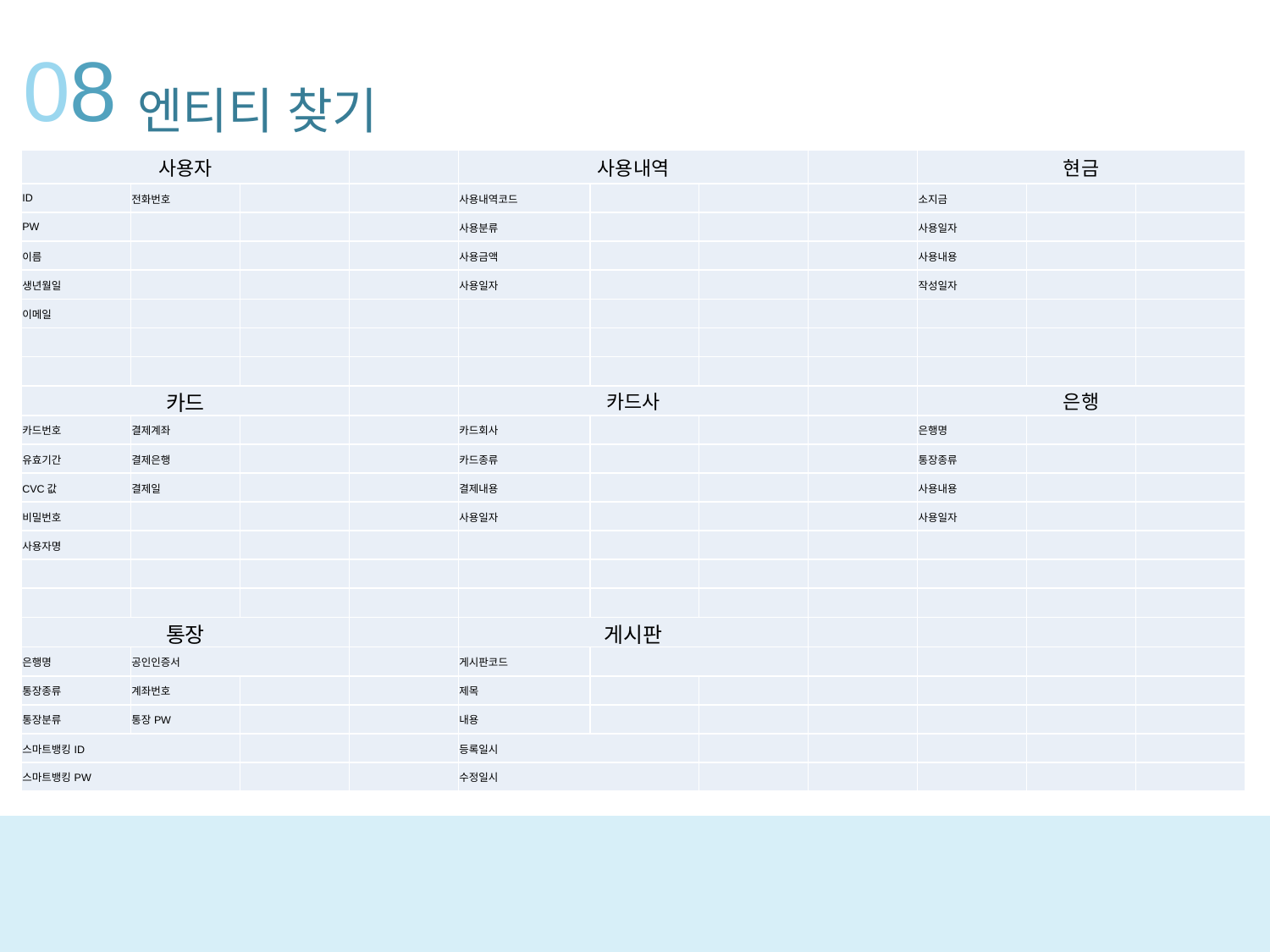

08
엔티티 찾기
| 사용자 |  |  |  | 사용내역 |  |  |  | 현금 |  |  |
| --- | --- | --- | --- | --- | --- | --- | --- | --- | --- | --- |
| ID | 전화번호 |  |  | 사용내역코드 |  |  |  | 소지금 |  |  |
| PW |  |  |  | 사용분류 |  |  |  | 사용일자 |  |  |
| 이름 |  |  |  | 사용금액 |  |  |  | 사용내용 |  |  |
| 생년월일 |  |  |  | 사용일자 |  |  |  | 작성일자 |  |  |
| 이메일 |  |  |  |  |  |  |  |  |  |  |
|  |  |  |  |  |  |  |  |  |  |  |
|  |  |  |  |  |  |  |  |  |  |  |
| 카드 |  |  |  | 카드사 |  |  |  | 은행 |  |  |
| 카드번호 | 결제계좌 |  |  | 카드회사 |  |  |  | 은행명 |  |  |
| 유효기간 | 결제은행 |  |  | 카드종류 |  |  |  | 통장종류 |  |  |
| CVC값 | 결제일 |  |  | 결제내용 |  |  |  | 사용내용 |  |  |
| 비밀번호 |  |  |  | 사용일자 |  |  |  | 사용일자 |  |  |
| 사용자명 |  |  |  |  |  |  |  |  |  |  |
|  |  |  |  |  |  |  |  |  |  |  |
|  |  |  |  |  |  |  |  |  |  |  |
| 통장 |  |  |  | 게시판 |  |  |  |  |  |  |
| 은행명 | 공인인증서 |  |  | 게시판코드 |  |  |  |  |  |  |
| 통장종류 | 계좌번호 |  |  | 제목 |  |  |  |  |  |  |
| 통장분류 | 통장PW |  |  | 내용 |  |  |  |  |  |  |
| 스마트뱅킹ID |  |  |  | 등록일시 |  |  |  |  |  |  |
| 스마트뱅킹PW |  |  |  | 수정일시 |  |  |  |  |  |  |